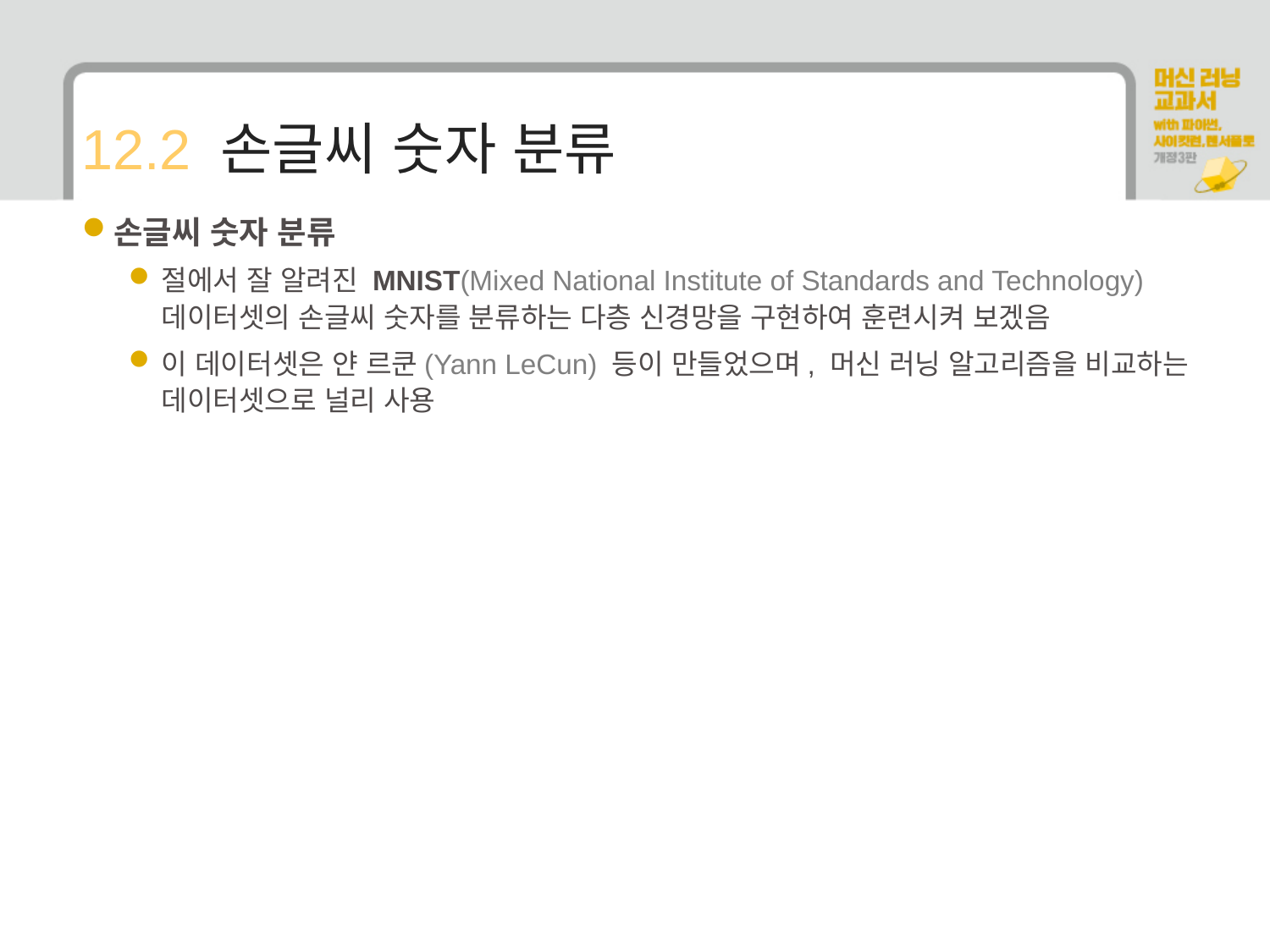

# 12.2 손글씨 숫자 분류
손글씨 숫자 분류
절에서 잘 알려진 MNIST(Mixed National Institute of Standards and Technology) 데이터셋의 손글씨 숫자를 분류하는 다층 신경망을 구현하여 훈련시켜 보겠음
이 데이터셋은 얀 르쿤(Yann LeCun) 등이 만들었으며, 머신 러닝 알고리즘을 비교하는 데이터셋으로 널리 사용